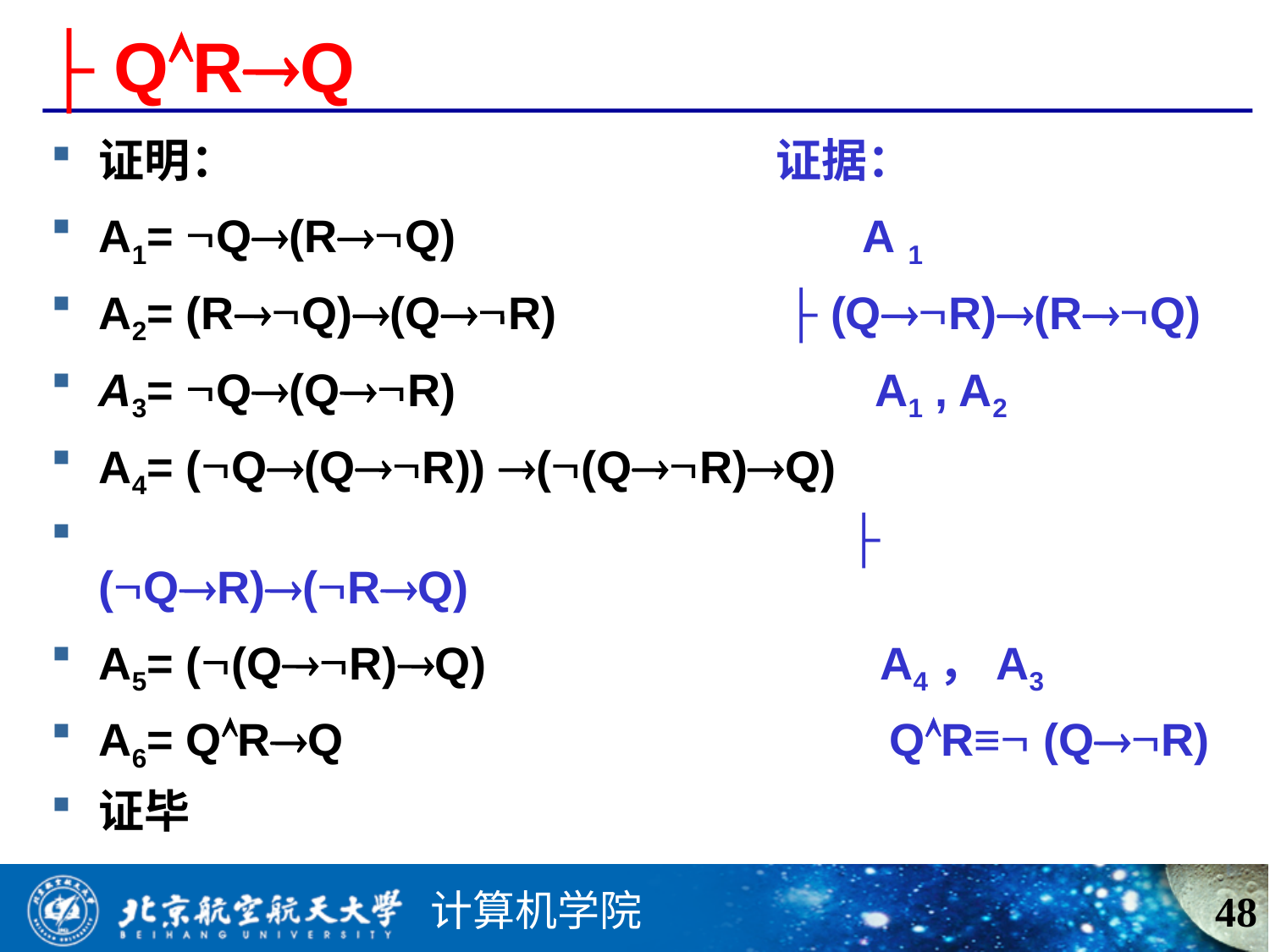

# ├ Q∧R→Q
证明：                                                    证据：
A1= ¬Q→(R→¬Q)                                A 1
A2= (R→¬Q)→(Q→¬R)                  ├ (Q→¬R)→(R→¬Q)
A3= ¬Q→(Q→¬R)                                 A1 , A2
A4= (¬Q→(Q→¬R)) →(¬(Q→¬R)→Q)
                                                           ├ (¬Q→R)→(¬R→Q)
A5= (¬(Q→¬R)→Q)                               A4，A3
A6= Q∧R→Q                                           Q∧R≡¬ (Q→¬R)
证毕